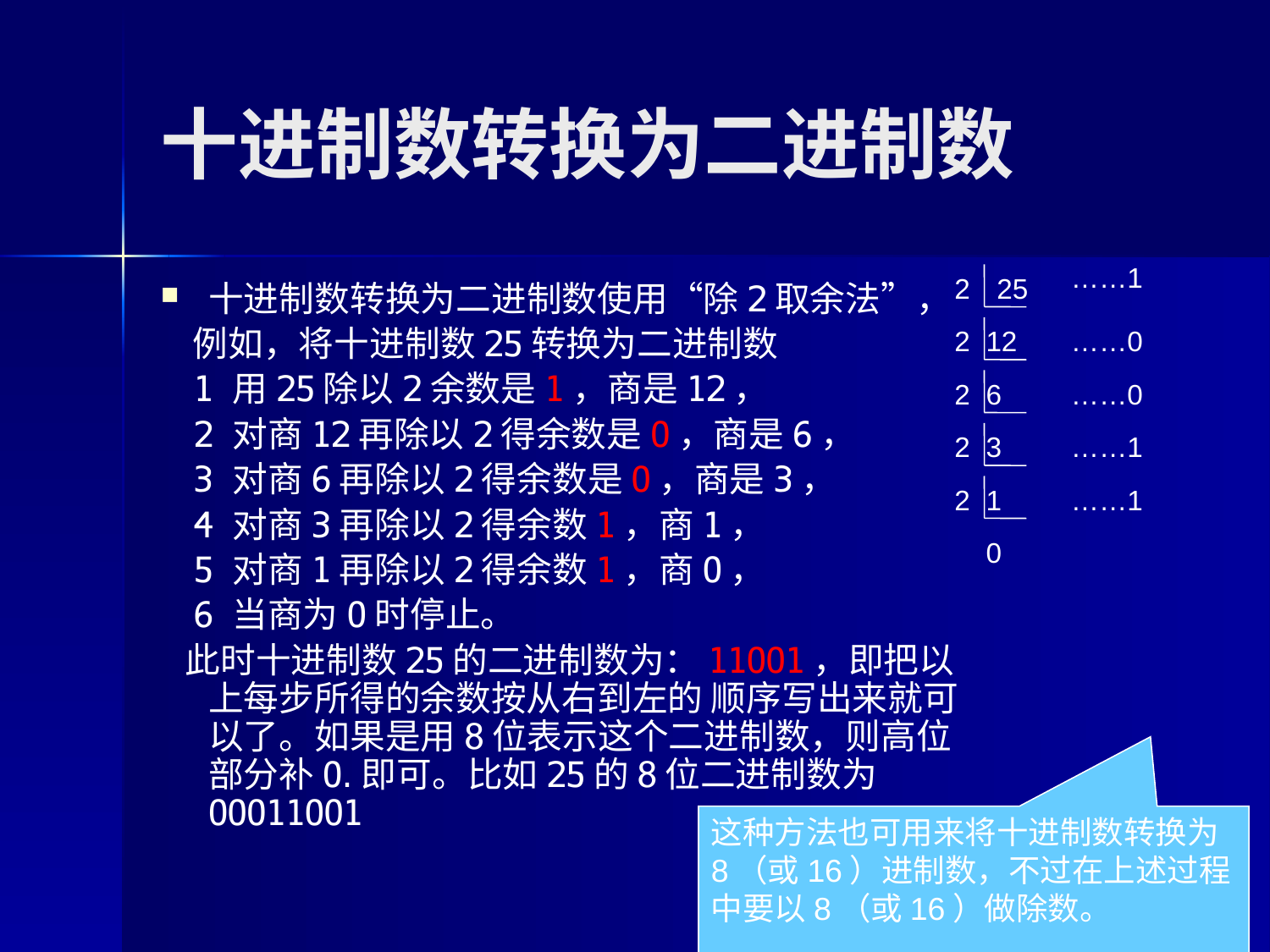

# 十进制数转换为二进制数
……1
2

25
2
12

……0
2
6

……0
2
3

……1
2
1

……1
0
十进制数转换为二进制数使用“除2取余法”，
   例如，将十进制数25转换为二进制数
   1 用25除以2余数是1，商是12，
   2 对商12再除以2得余数是0，商是6，
   3 对商6再除以2得余数是0，商是3，
   4 对商3再除以2得余数1，商1，
   5 对商1再除以2得余数1，商0，
   6 当商为0时停止。
  此时十进制数25的二进制数为：11001，即把以上每步所得的余数按从右到左的 顺序写出来就可以了。如果是用8位表示这个二进制数，则高位部分补0.即可。比如25的8位二进制数为 00011001
这种方法也可用来将十进制数转换为8（或16）进制数，不过在上述过程中要以8（或16）做除数。